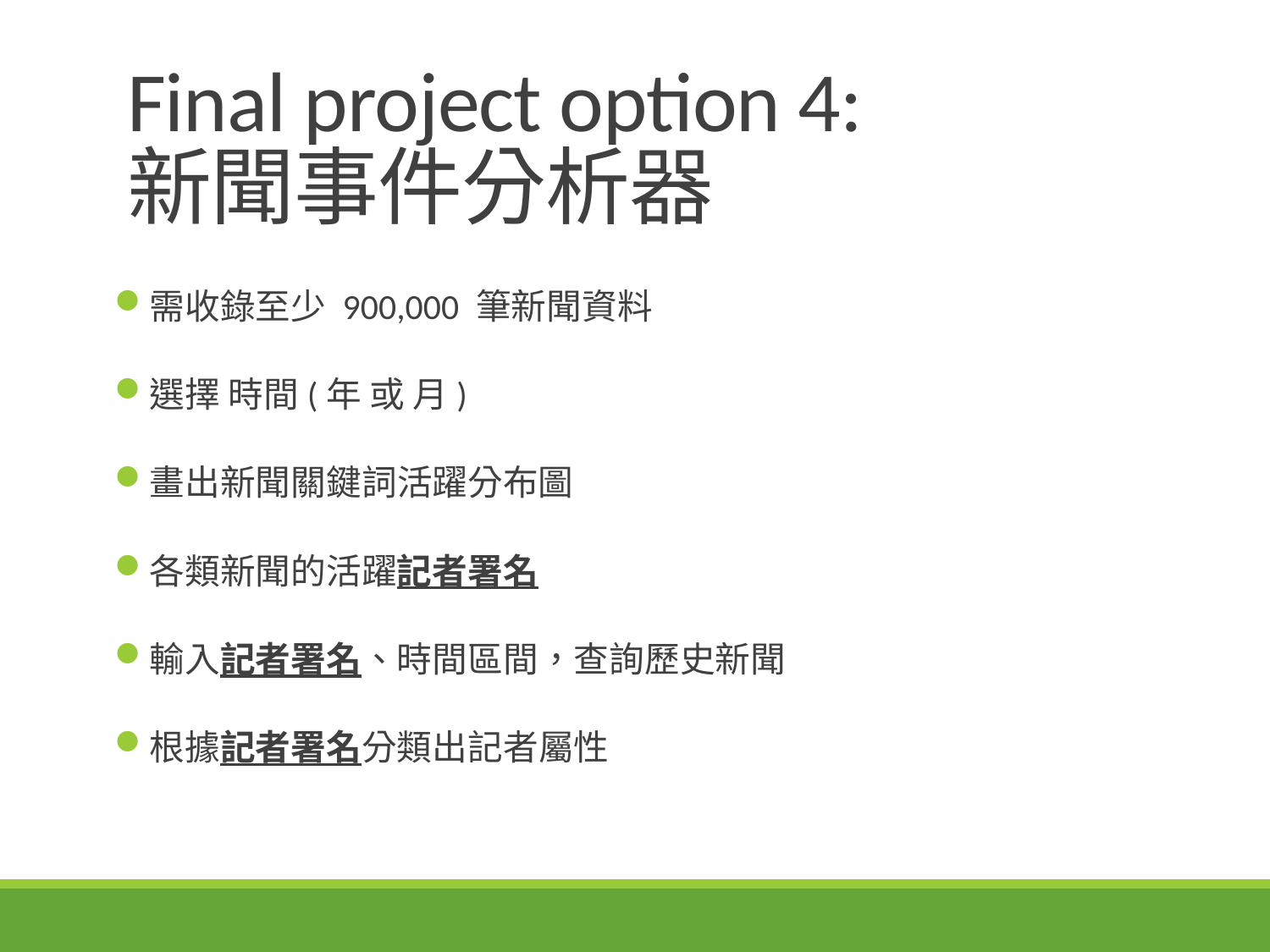

# Final project option 4: 新聞事件分析器
需收錄至少 900,000 筆新聞資料
選擇 時間(年 或 月)
畫出新聞關鍵詞活躍分布圖
各類新聞的活躍記者署名
輸入記者署名、時間區間，查詢歷史新聞
根據記者署名分類出記者屬性